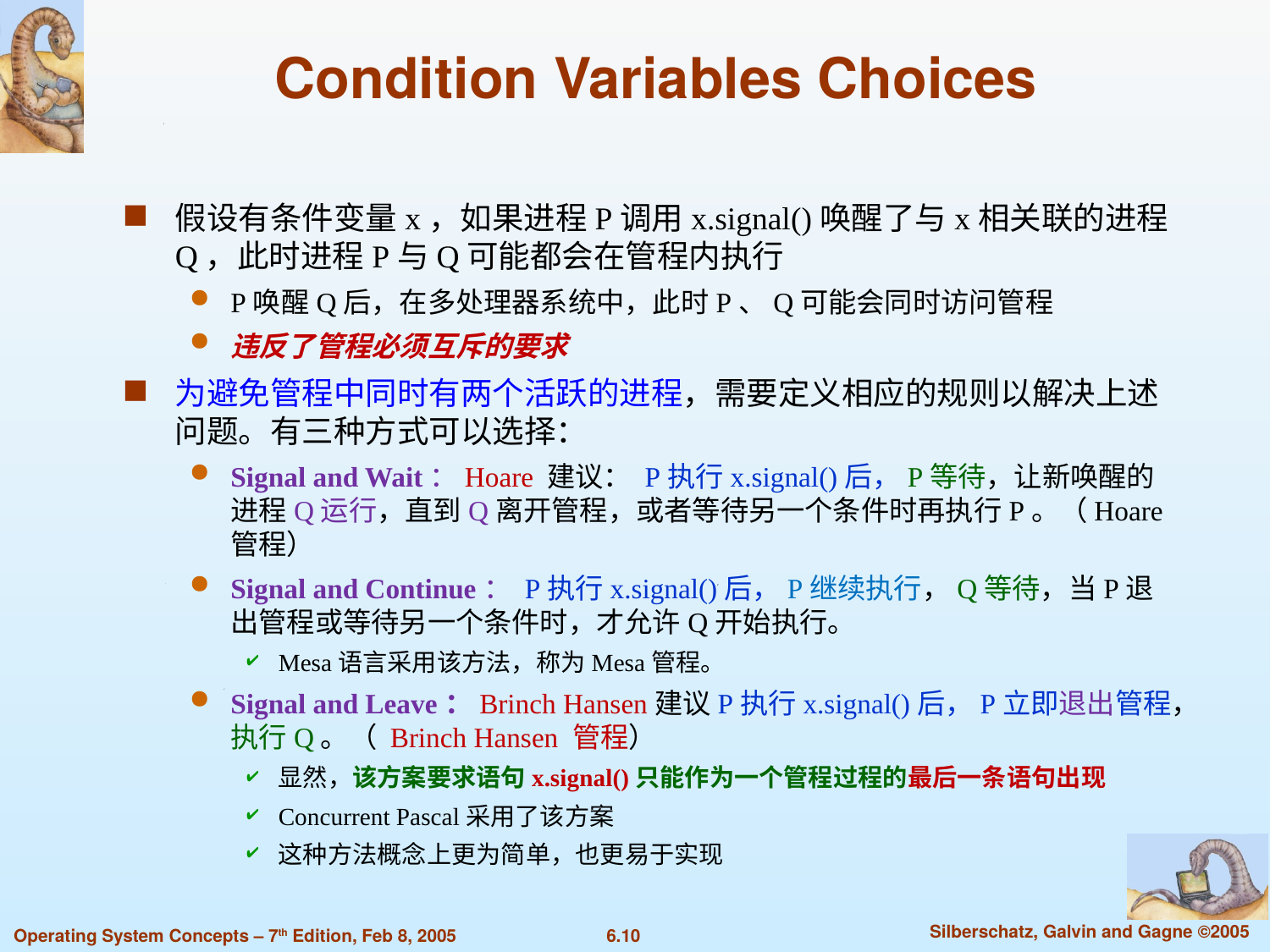

Condition Variables Choices
假设有条件变量x，如果进程P调用x.signal()唤醒了与x相关联的进程Q，此时进程P与Q可能都会在管程内执行
P唤醒Q后，在多处理器系统中，此时P、Q可能会同时访问管程
违反了管程必须互斥的要求
为避免管程中同时有两个活跃的进程，需要定义相应的规则以解决上述问题。有三种方式可以选择：
Signal and Wait：Hoare 建议： P执行x.signal()后，P等待，让新唤醒的进程Q运行，直到Q离开管程，或者等待另一个条件时再执行P。（Hoare管程）
Signal and Continue： P执行x.signal()后，P继续执行，Q等待，当P退出管程或等待另一个条件时，才允许Q开始执行。
Mesa语言采用该方法，称为Mesa管程。
Signal and Leave：Brinch Hansen建议P执行x.signal()后，P立即退出管程，执行Q。（ Brinch Hansen 管程）
显然，该方案要求语句x.signal()只能作为一个管程过程的最后一条语句出现
Concurrent Pascal采用了该方案
这种方法概念上更为简单，也更易于实现